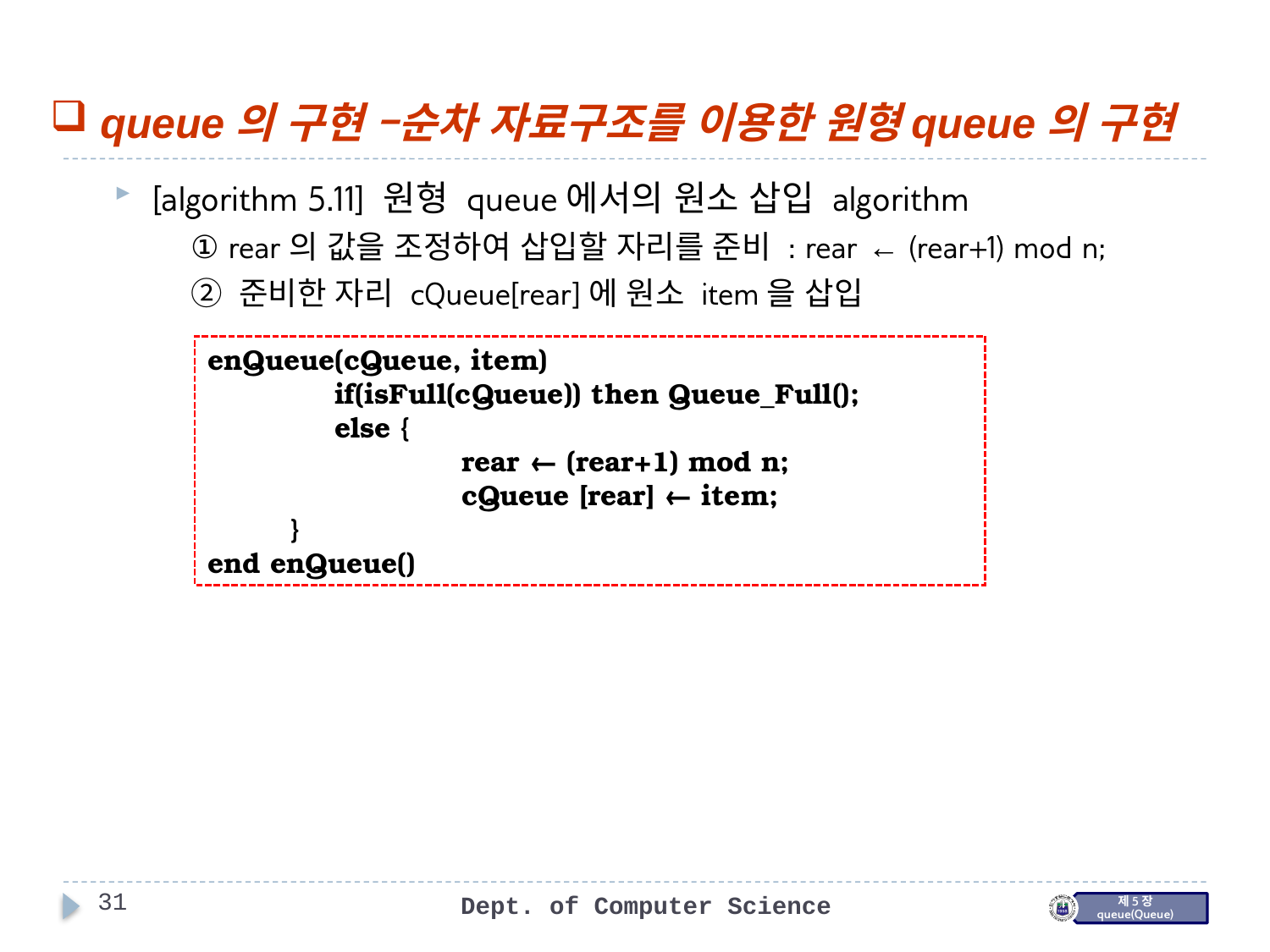

queue의 구현 –순차 자료구조를 이용한 원형queue의 구현
[algorithm 5.11] 원형 queue에서의 원소 삽입 algorithm
	① rear의 값을 조정하여 삽입할 자리를 준비 : rear ← (rear+1) mod n;
	② 준비한 자리 cQueue[rear]에 원소 item을 삽입

enQueue(cQueue, item)
	if(isFull(cQueue)) then Queue_Full();
	else {
		rear ← (rear+1) mod n;
		cQueue [rear] ← item;
         }
end enQueue()
31
Dept. of Computer Science